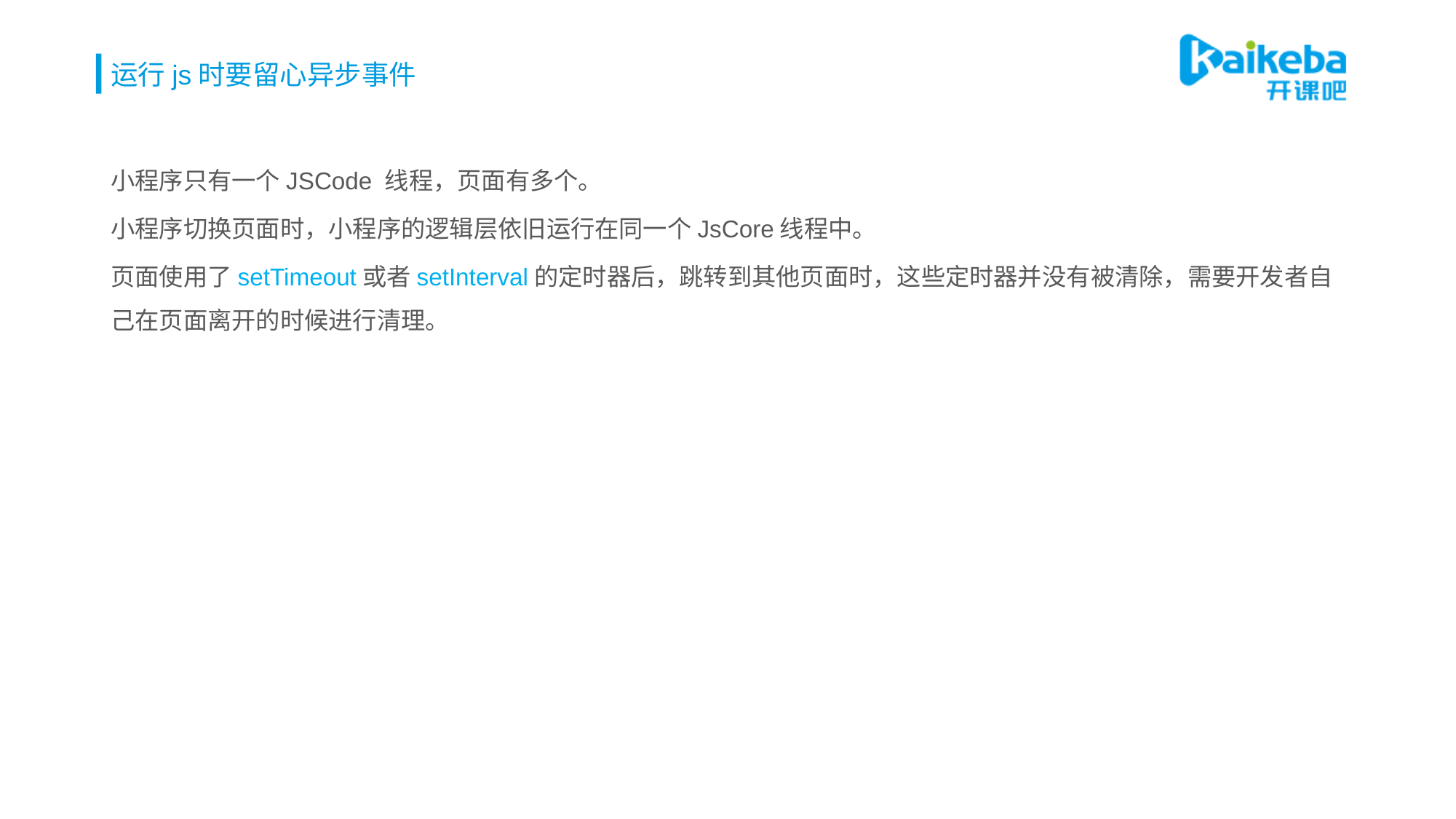

# 运行js时要留心异步事件
小程序只有一个JSCode 线程，页面有多个。
小程序切换页面时，小程序的逻辑层依旧运行在同一个JsCore线程中。
页面使用了setTimeout或者setInterval的定时器后，跳转到其他页面时，这些定时器并没有被清除，需要开发者自己在页面离开的时候进行清理。